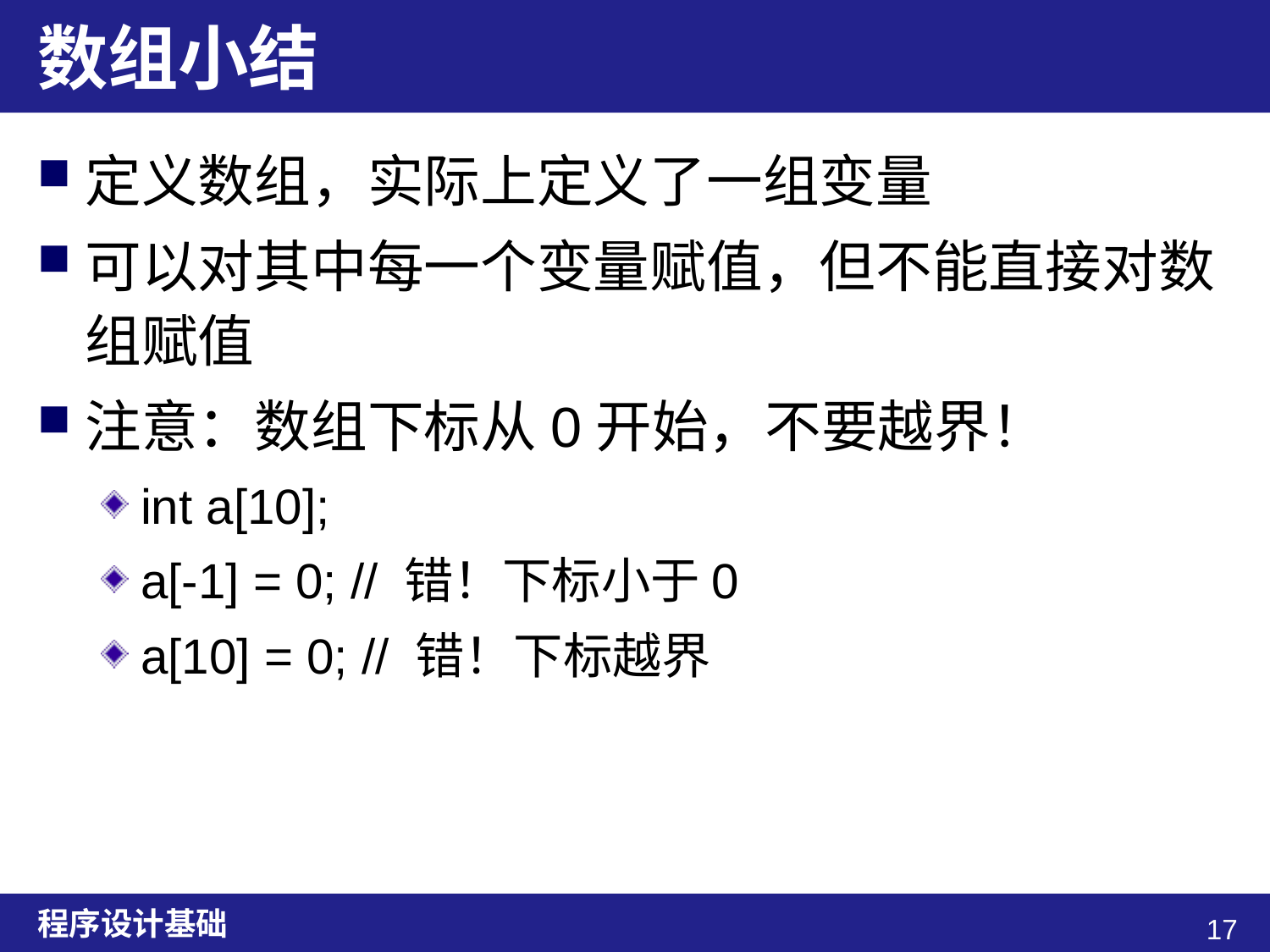

# 数组小结
定义数组，实际上定义了一组变量
可以对其中每一个变量赋值，但不能直接对数组赋值
注意：数组下标从0开始，不要越界！
int a[10];
a[-1] = 0; // 错！下标小于0
a[10] = 0; // 错！下标越界